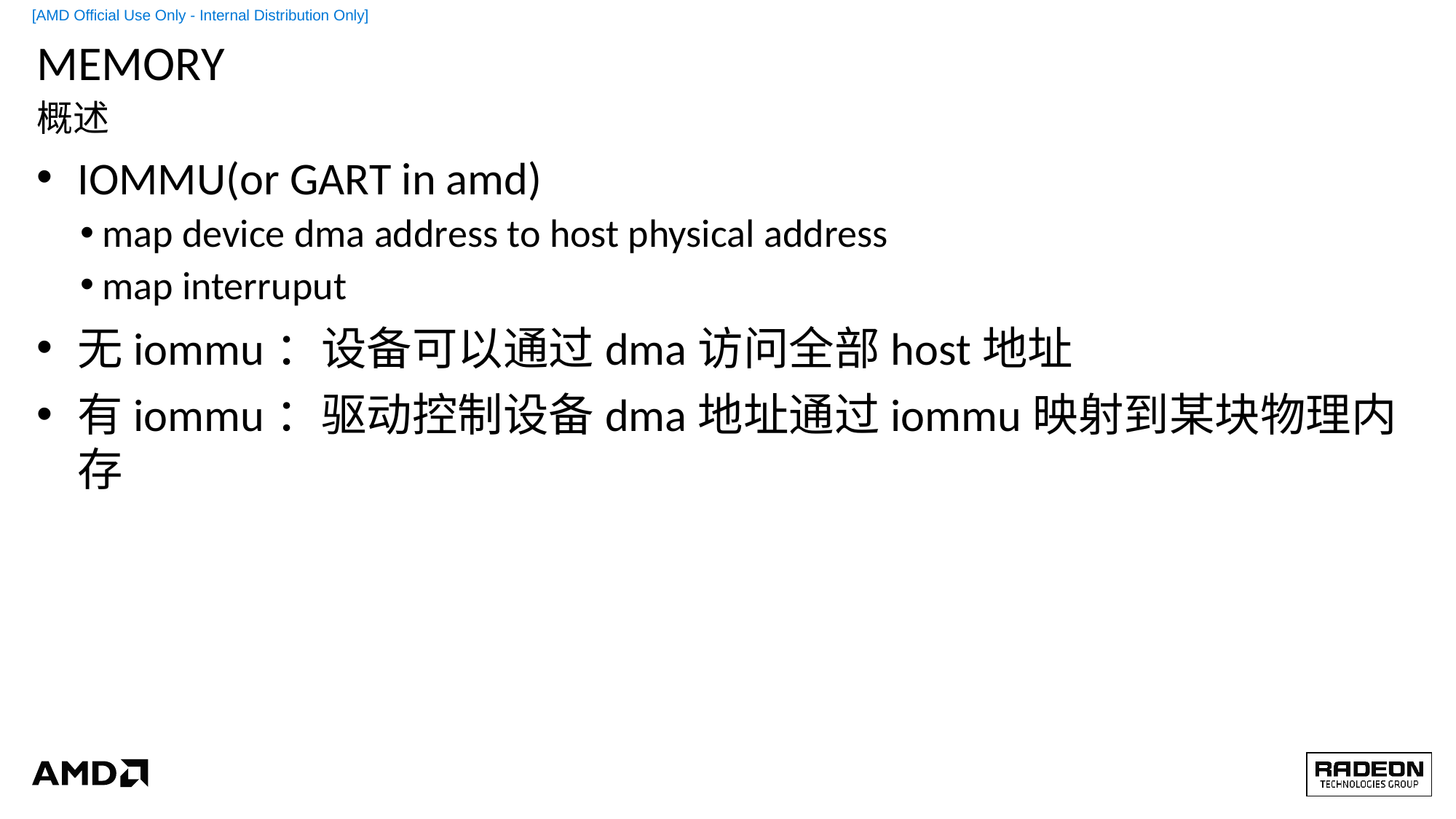

# memory
概述
IOMMU(or GART in amd)
map device dma address to host physical address
map interruput
无iommu：设备可以通过dma访问全部host地址
有iommu：驱动控制设备dma地址通过iommu映射到某块物理内存